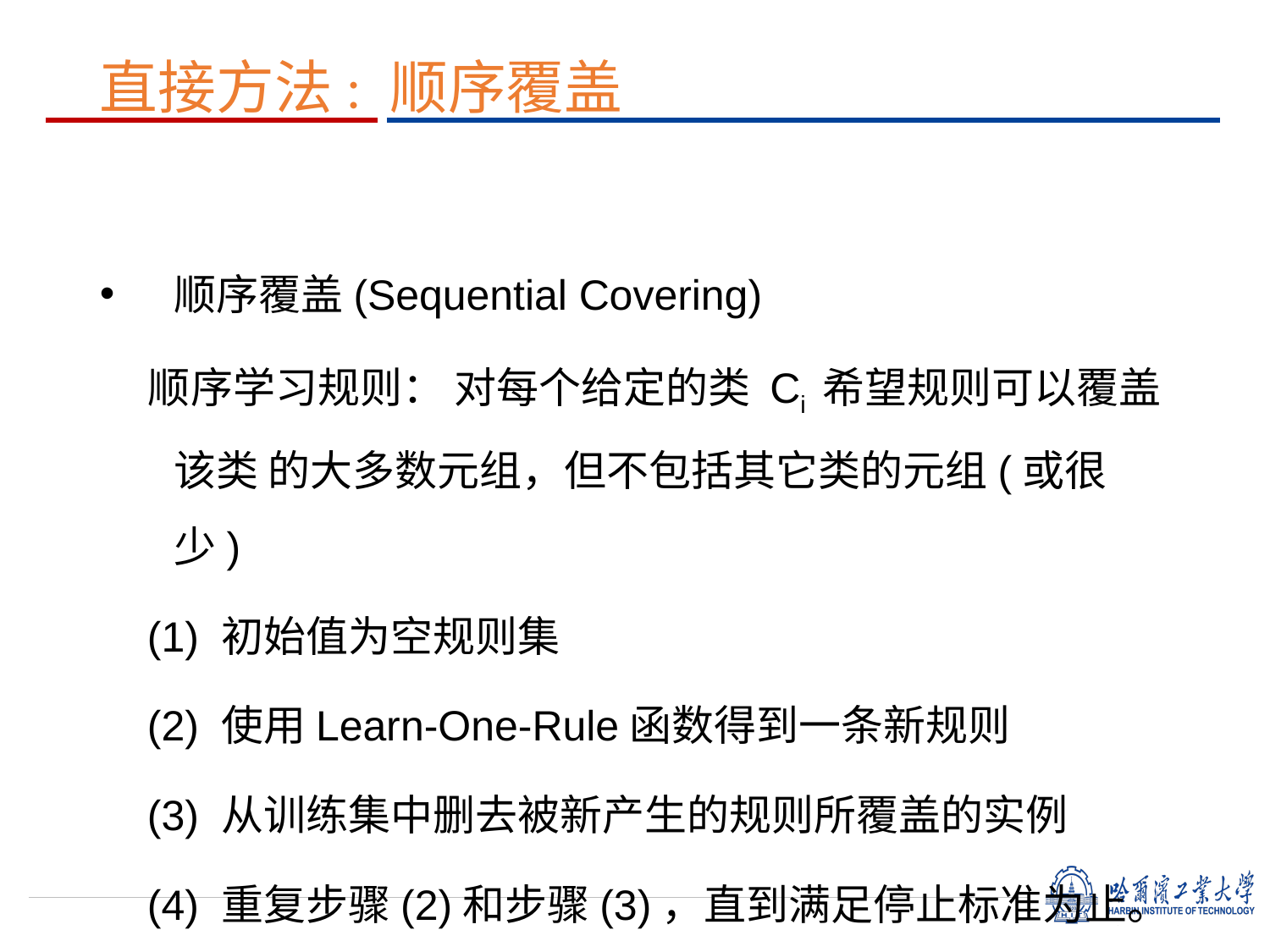

# 直接方法: 顺序覆盖
顺序覆盖(Sequential Covering)
    顺序学习规则： 对每个给定的类 Ci 希望规则可以覆盖该类 的大多数元组，但不包括其它类的元组(或很少)
    (1) 初始值为空规则集
    (2) 使用Learn-One-Rule函数得到一条新规则
    (3) 从训练集中删去被新产生的规则所覆盖的实例
    (4) 重复步骤(2)和步骤(3)，直到满足停止标准为止。